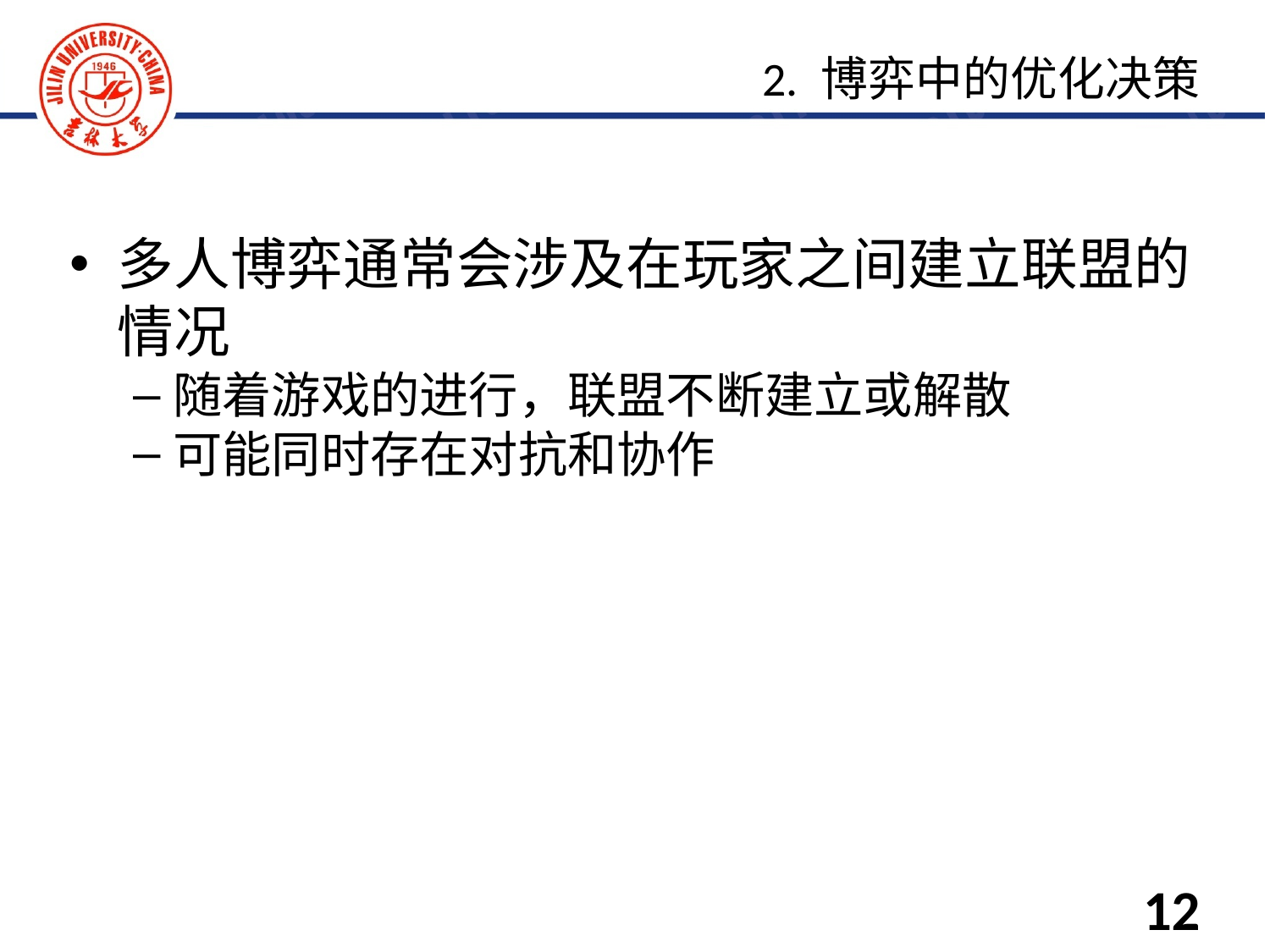

多人博弈通常会涉及在玩家之间建立联盟的情况
随着游戏的进行，联盟不断建立或解散
可能同时存在对抗和协作
2. 博弈中的优化决策
12